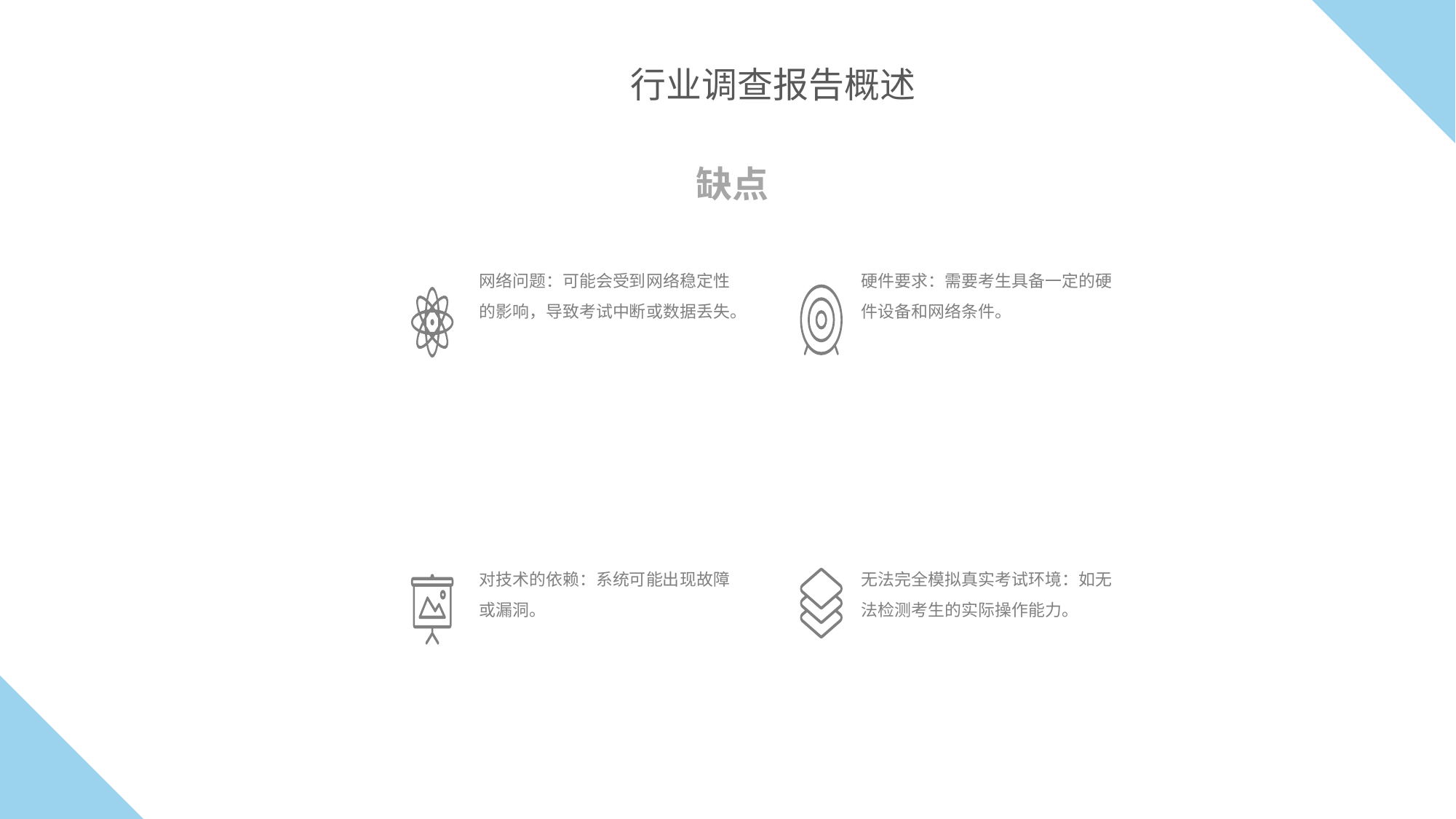

行业调查报告概述
缺点
网络问题：可能会受到网络稳定性的影响，导致考试中断或数据丢失。
硬件要求：需要考生具备一定的硬件设备和网络条件。

对技术的依赖：系统可能出现故障或漏洞。
无法完全模拟真实考试环境：如无法检测考生的实际操作能力。